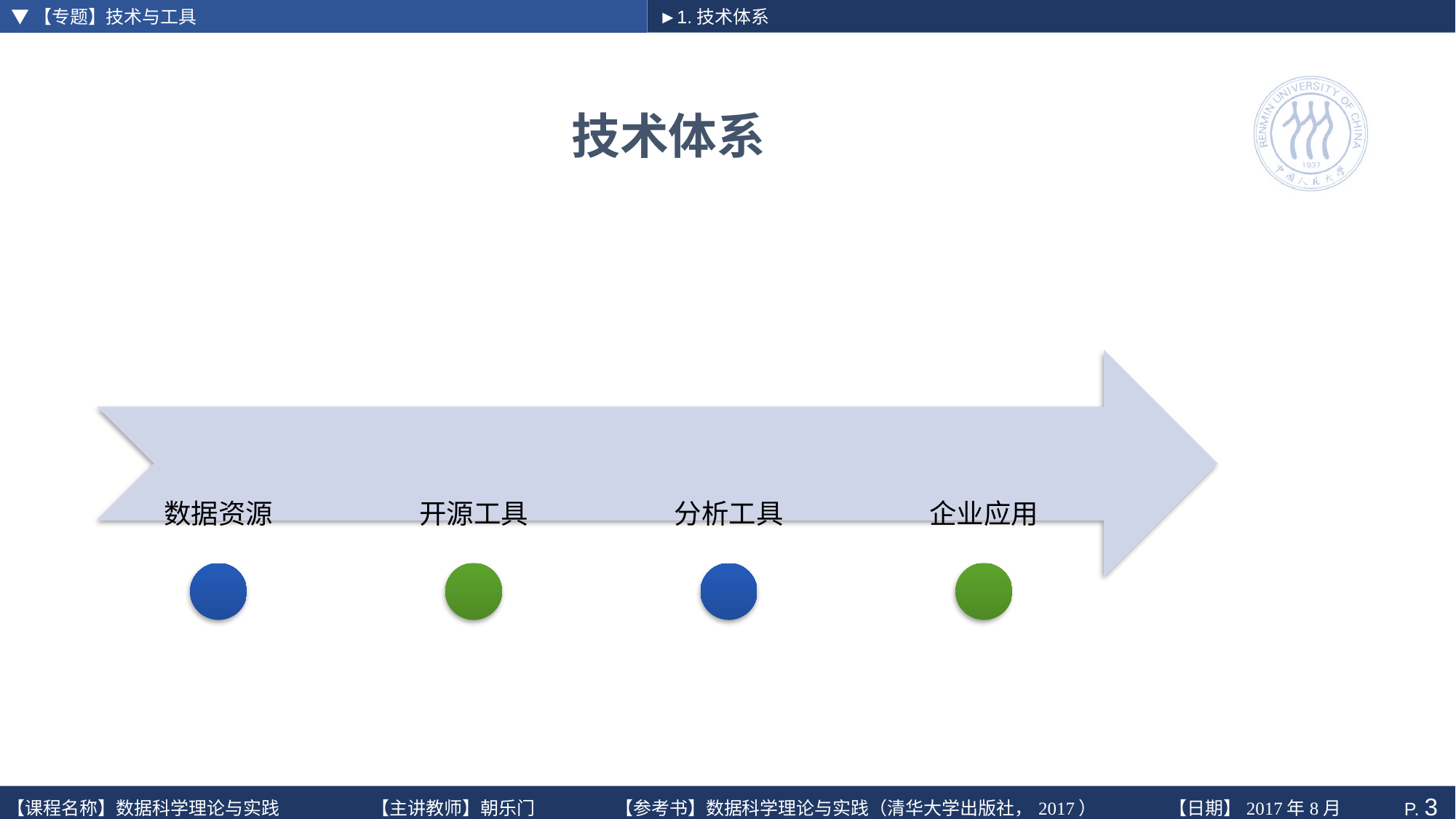

▼【专题】技术与工具

►1.技术体系
# 技术体系
数据资源
开源工具
分析工具
企业应用